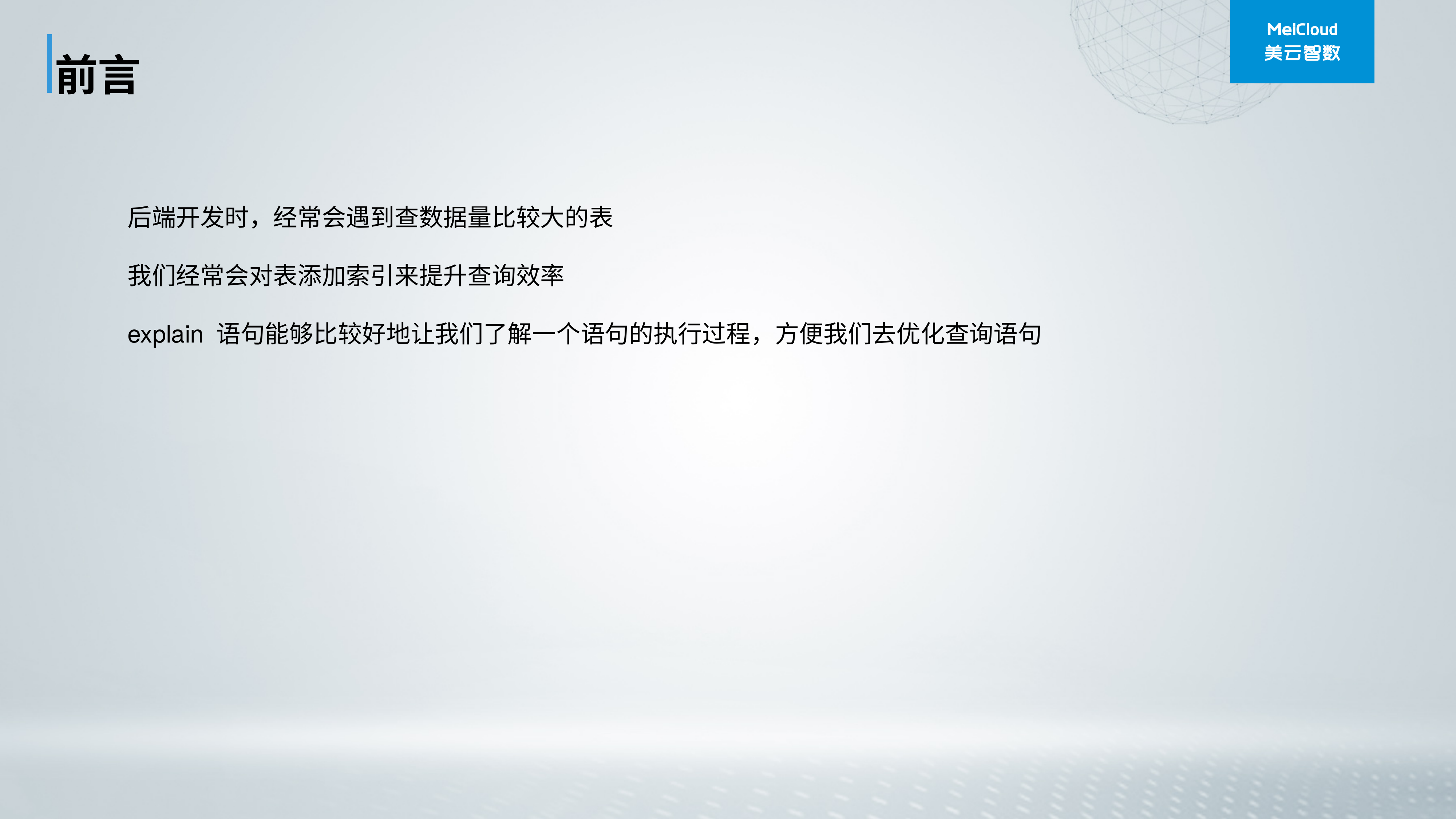

前言
后端开发时，经常会遇到查数据量比较大的表

我们经常会对表添加索引来提升查询效率

explain 语句能够比较好地让我们了解一个语句的执行过程，方便我们去优化查询语句